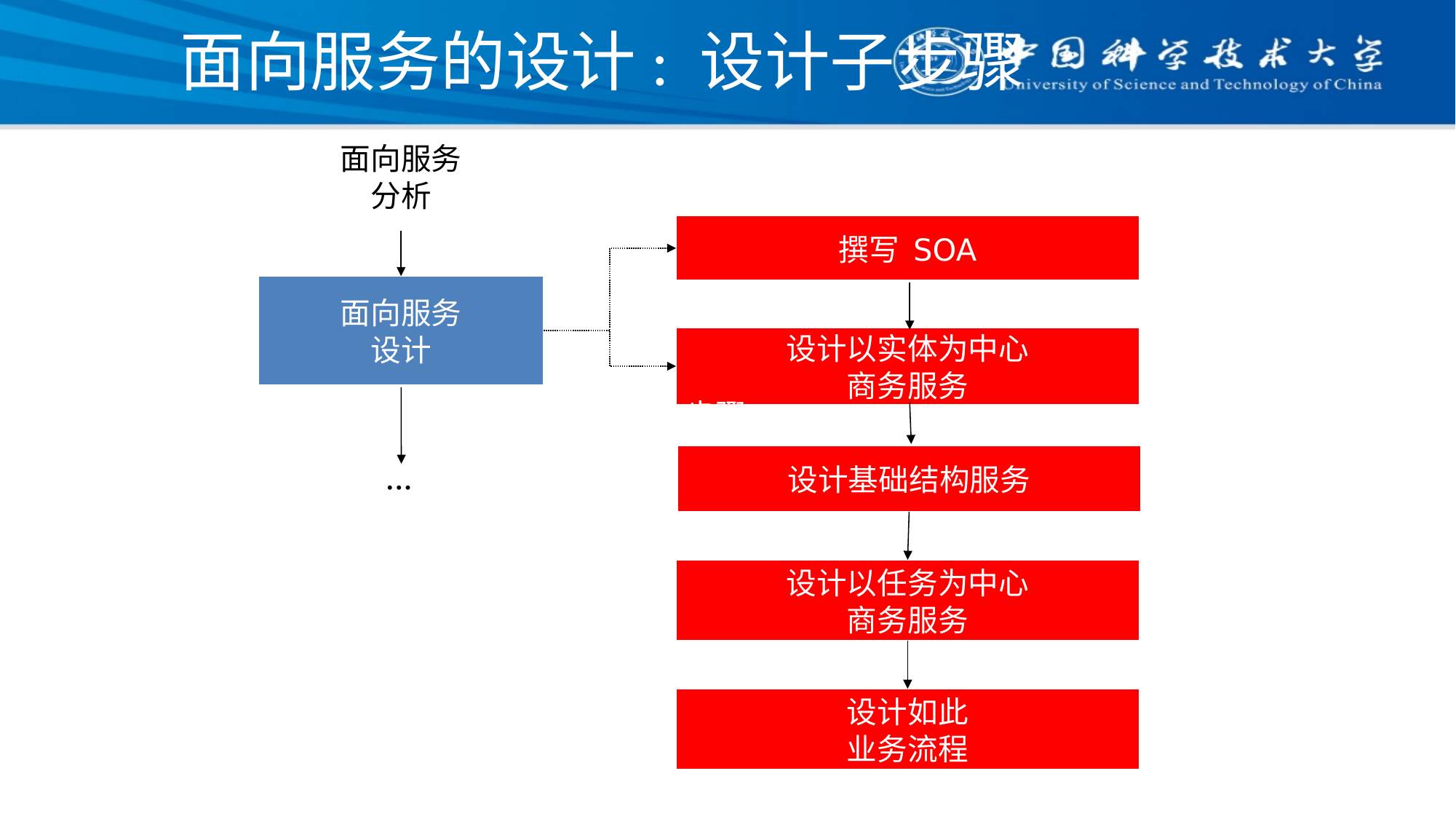

# 面向服务的设计: 设计子步骤
面向服务
分析
步骤1
撰写 SOA
面向服务
设计
步骤2
设计以实体为中心
商务服务

步骤3
设计基础结构服务
...
步骤4
设计以任务为中心
商务服务
步骤5
设计如此
业务流程